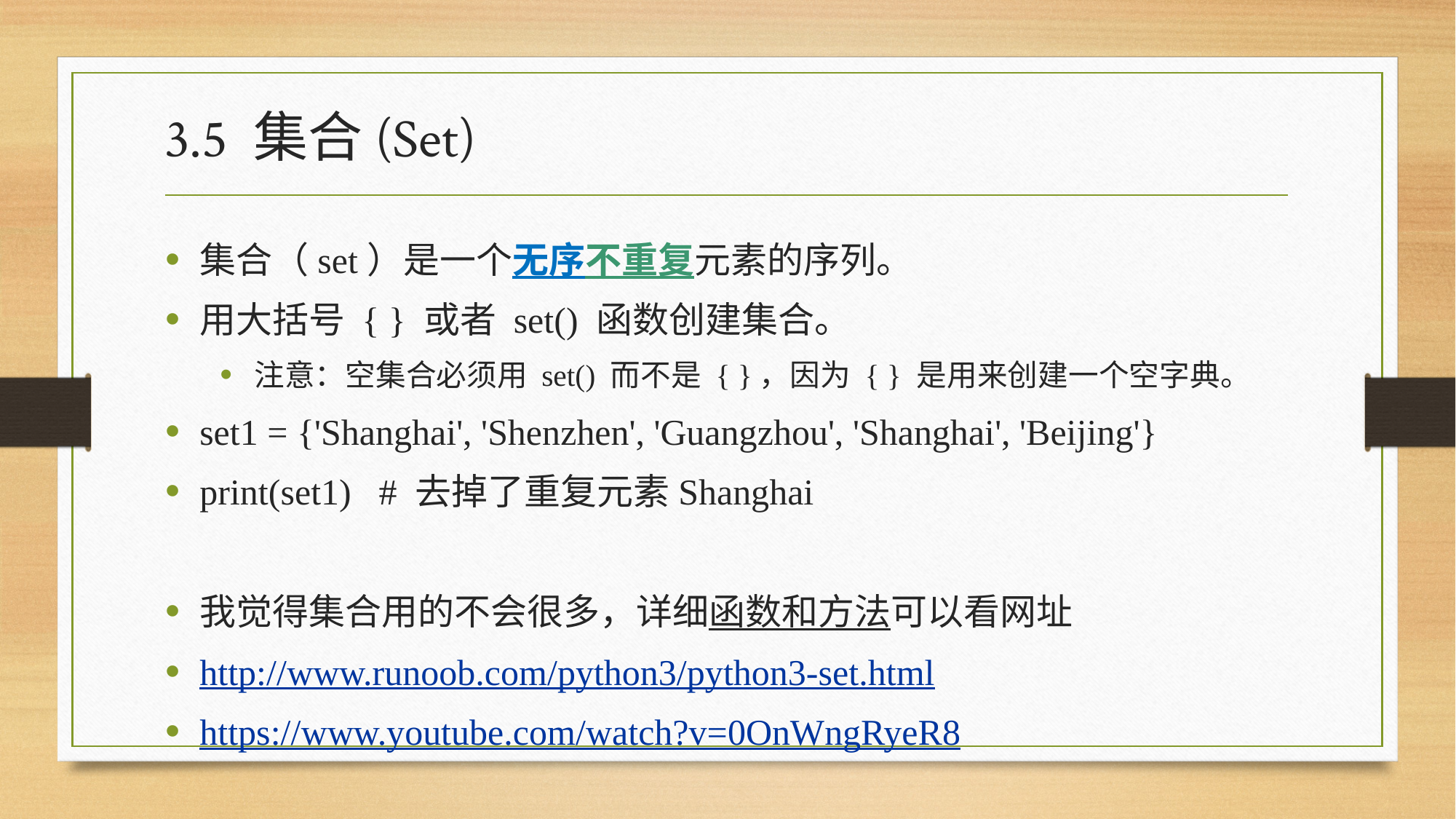

# 3.5 集合(Set)
集合（set）是一个无序不重复元素的序列。
用大括号 { } 或者 set() 函数创建集合。
注意：空集合必须用 set() 而不是 { }，因为 { } 是用来创建一个空字典。
set1 = {'Shanghai', 'Shenzhen', 'Guangzhou', 'Shanghai', 'Beijing'}
print(set1)   # 去掉了重复元素Shanghai

我觉得集合用的不会很多，详细函数和方法可以看网址
http://www.runoob.com/python3/python3-set.html
https://www.youtube.com/watch?v=0OnWngRyeR8